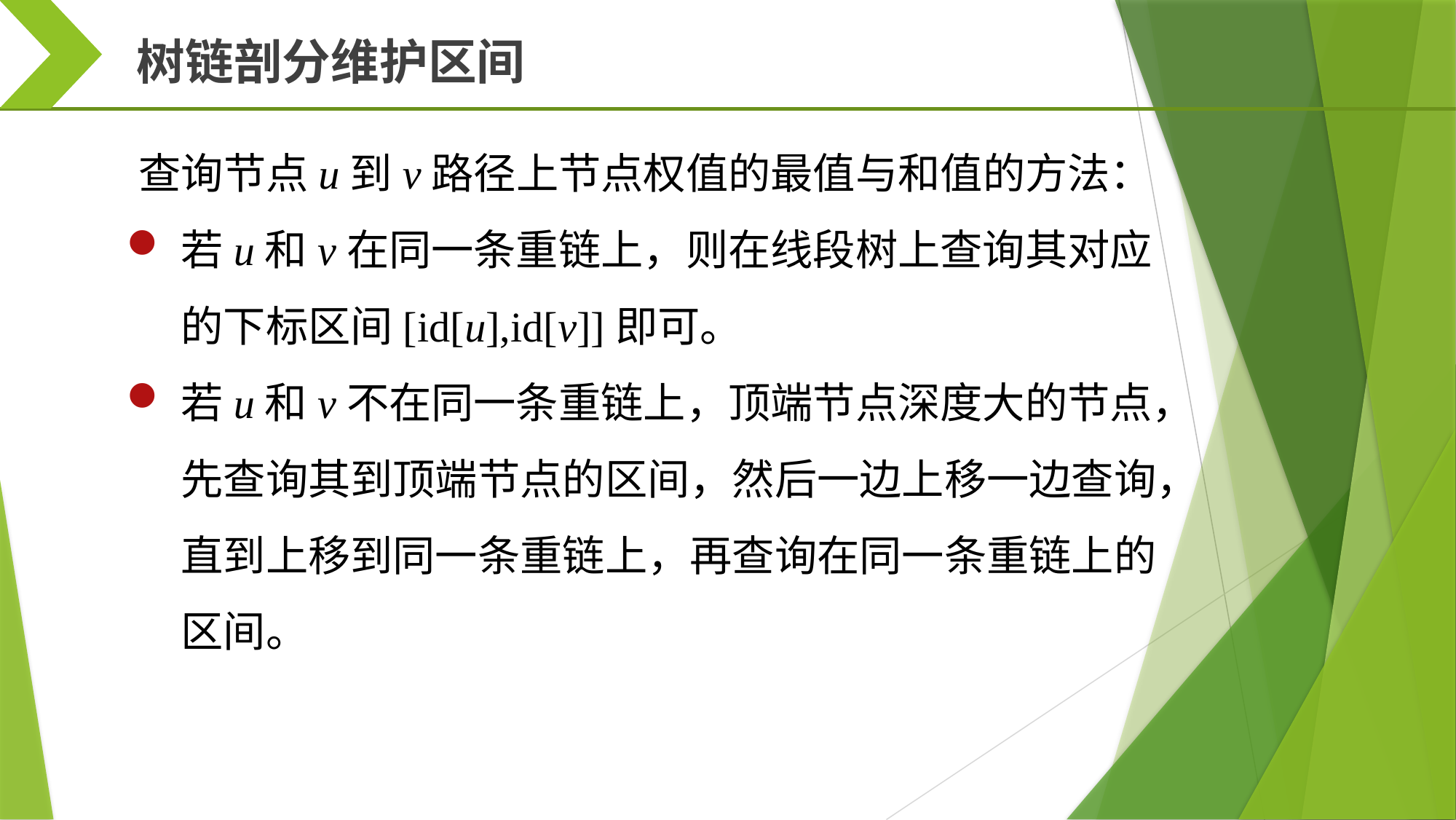

树链剖分维护区间
查询节点u到v路径上节点权值的最值与和值的方法：
若u和v在同一条重链上，则在线段树上查询其对应的下标区间[id[u],id[v]]即可。
若u和v不在同一条重链上，顶端节点深度大的节点，先查询其到顶端节点的区间，然后一边上移一边查询，直到上移到同一条重链上，再查询在同一条重链上的区间。